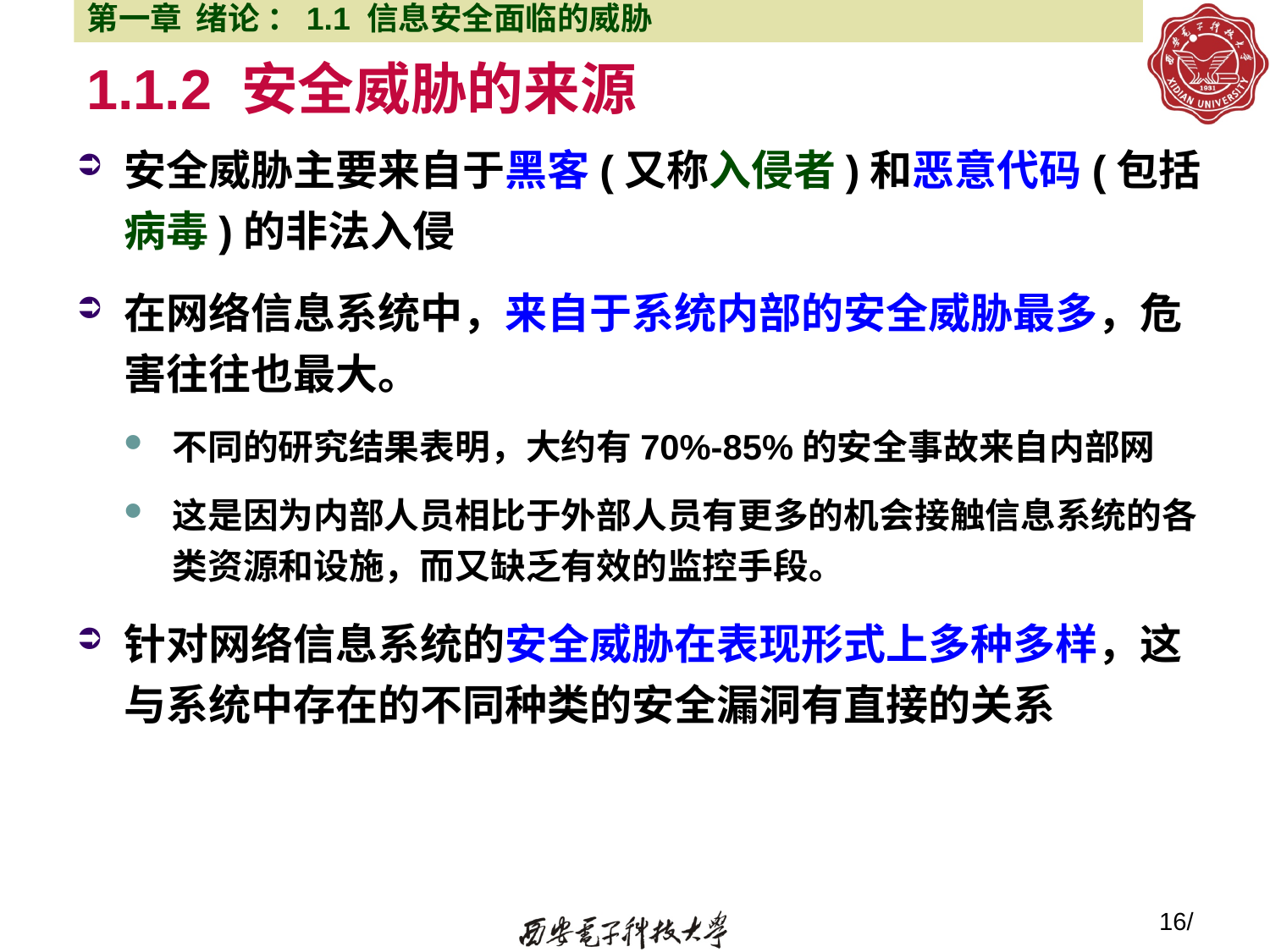

第一章  绪论 ：1.1 信息安全面临的威胁
# 1.1.2 安全威胁的来源
安全威胁主要来自于黑客(又称入侵者)和恶意代码(包括病毒)的非法入侵
在网络信息系统中，来自于系统内部的安全威胁最多，危害往往也最大。
不同的研究结果表明，大约有70%-85%的安全事故来自内部网
这是因为内部人员相比于外部人员有更多的机会接触信息系统的各类资源和设施，而又缺乏有效的监控手段。
针对网络信息系统的安全威胁在表现形式上多种多样，这与系统中存在的不同种类的安全漏洞有直接的关系
16/